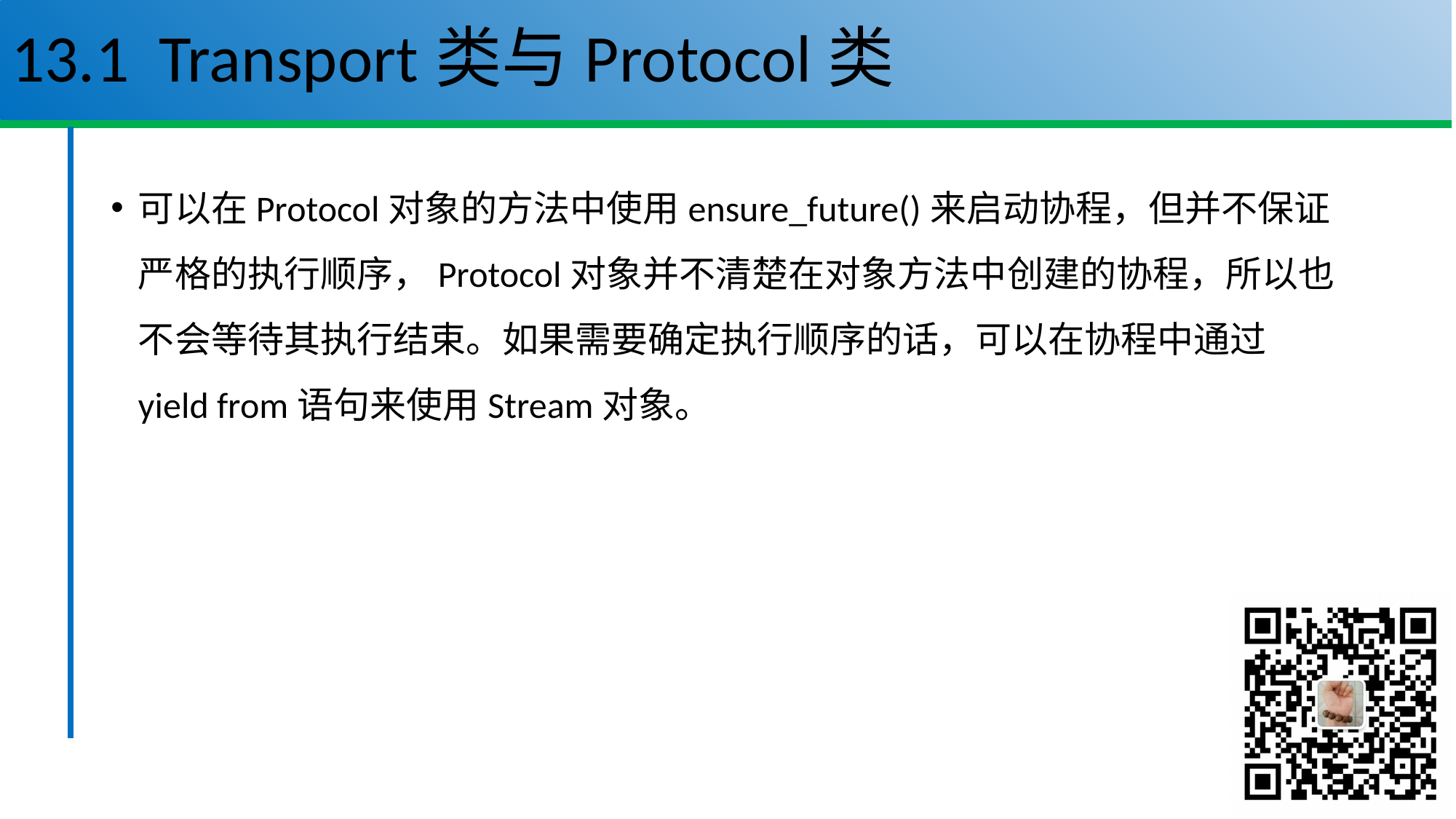

# 13.1  Transport类与Protocol类
可以在Protocol对象的方法中使用ensure_future()来启动协程，但并不保证严格的执行顺序，Protocol对象并不清楚在对象方法中创建的协程，所以也不会等待其执行结束。如果需要确定执行顺序的话，可以在协程中通过yield from语句来使用Stream对象。
4